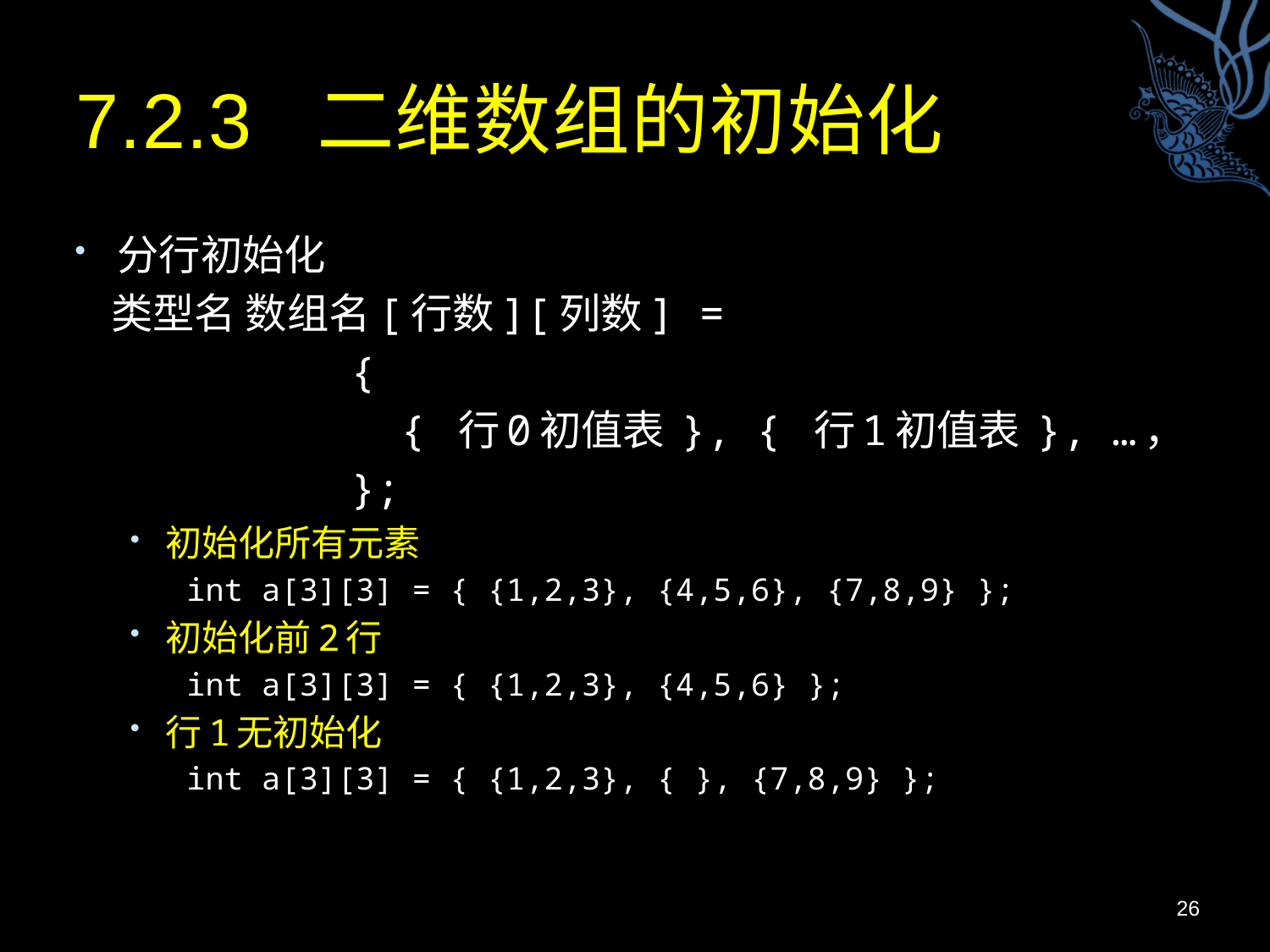

# 7.2.3  二维数组的初始化
分行初始化
   类型名 数组名[行数][列数] =
           {
             { 行0初值表 }, { 行1初值表 }, …，
           };
初始化所有元素
int a[3][3] = { {1,2,3}, {4,5,6}, {7,8,9} };
初始化前2行
int a[3][3] = { {1,2,3}, {4,5,6} };
行1无初始化
int a[3][3] = { {1,2,3}, { }, {7,8,9} };
26